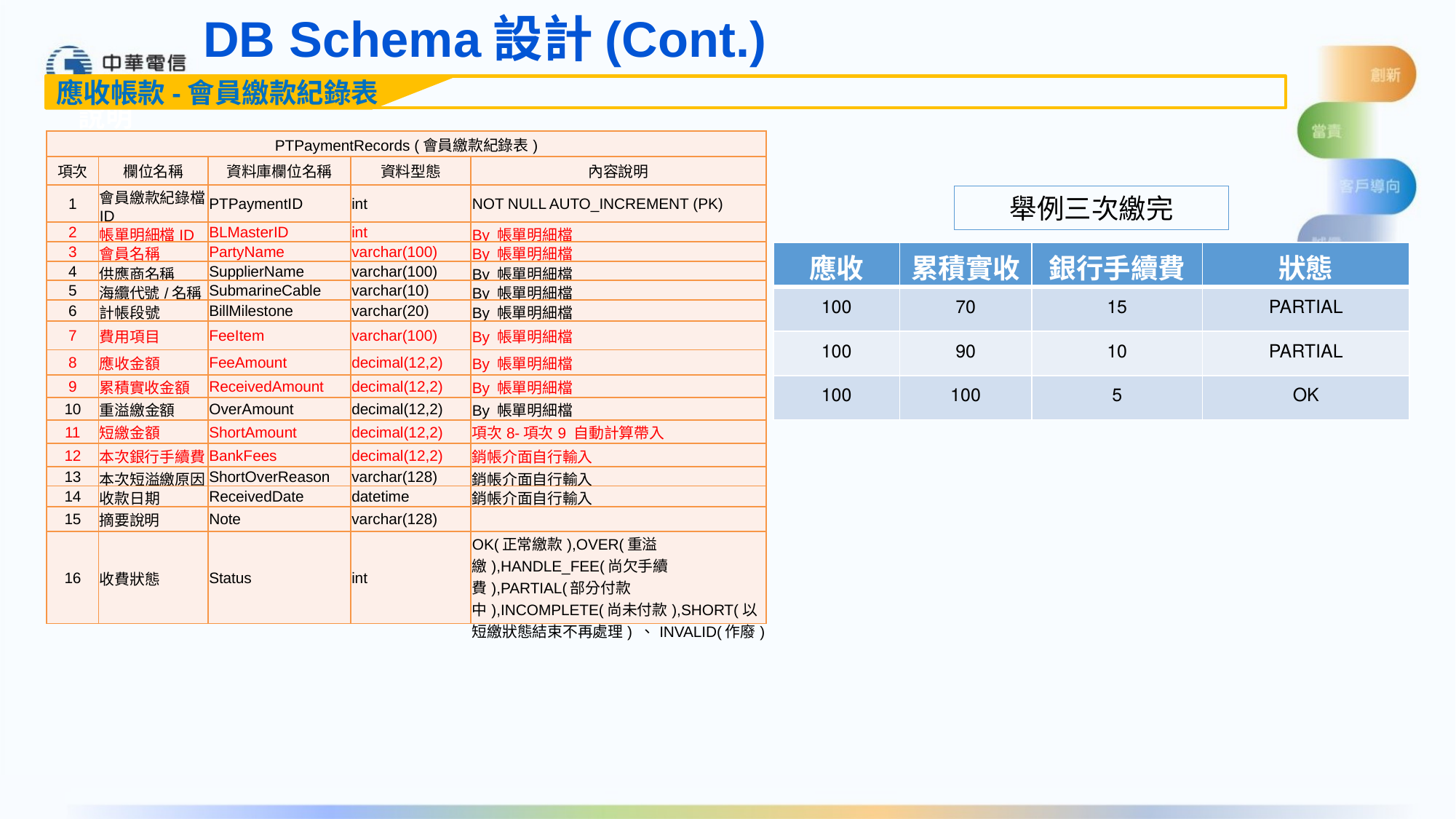

DB Schema設計(Cont.)
應收帳款-會員繳款紀錄表

說明
| PTPaymentRecords (會員繳款紀錄表) |  |  |  |  |
| --- | --- | --- | --- | --- |
| 項次 | 欄位名稱 | 資料庫欄位名稱 | 資料型態 | 內容說明 |
| 1 | 會員繳款紀錄檔ID | PTPaymentID | int | NOT NULL AUTO\_INCREMENT (PK) |
| 2 | 帳單明細檔ID | BLMasterID | int | By 帳單明細檔 |
| 3 | 會員名稱 | PartyName | varchar(100) | By 帳單明細檔 |
| 4 | 供應商名稱 | SupplierName | varchar(100) | By 帳單明細檔 |
| 5 | 海纜代號/名稱 | SubmarineCable | varchar(10) | By 帳單明細檔 |
| 6 | 計帳段號 | BillMilestone | varchar(20) | By 帳單明細檔 |
| 7 | 費用項目 | FeeItem | varchar(100) | By 帳單明細檔 |
| 8 | 應收金額 | FeeAmount | decimal(12,2) | By 帳單明細檔 |
| 9 | 累積實收金額 | ReceivedAmount | decimal(12,2) | By 帳單明細檔 |
| 10 | 重溢繳金額 | OverAmount | decimal(12,2) | By 帳單明細檔 |
| 11 | 短繳金額 | ShortAmount | decimal(12,2) | 項次8-項次9 自動計算帶入 |
| 12 | 本次銀行手續費 | BankFees | decimal(12,2) | 銷帳介面自行輸入 |
| 13 | 本次短溢繳原因 | ShortOverReason | varchar(128) | 銷帳介面自行輸入 |
| 14 | 收款日期 | ReceivedDate | datetime | 銷帳介面自行輸入 |
| 15 | 摘要說明 | Note | varchar(128) |  |
| 16 | 收費狀態 | Status | int | OK(正常繳款),OVER(重溢繳),HANDLE\_FEE(尚欠手續費),PARTIAL(部分付款中),INCOMPLETE(尚未付款),SHORT(以短繳狀態結束不再處理) 、INVALID(作廢) |
舉例三次繳完
| 應收 | 累積實收 | 銀行手續費 | 狀態 |
| --- | --- | --- | --- |
| 100 | 70 | 15 | PARTIAL |
| 100 | 90 | 10 | PARTIAL |
| 100 | 100 | 5 | OK |